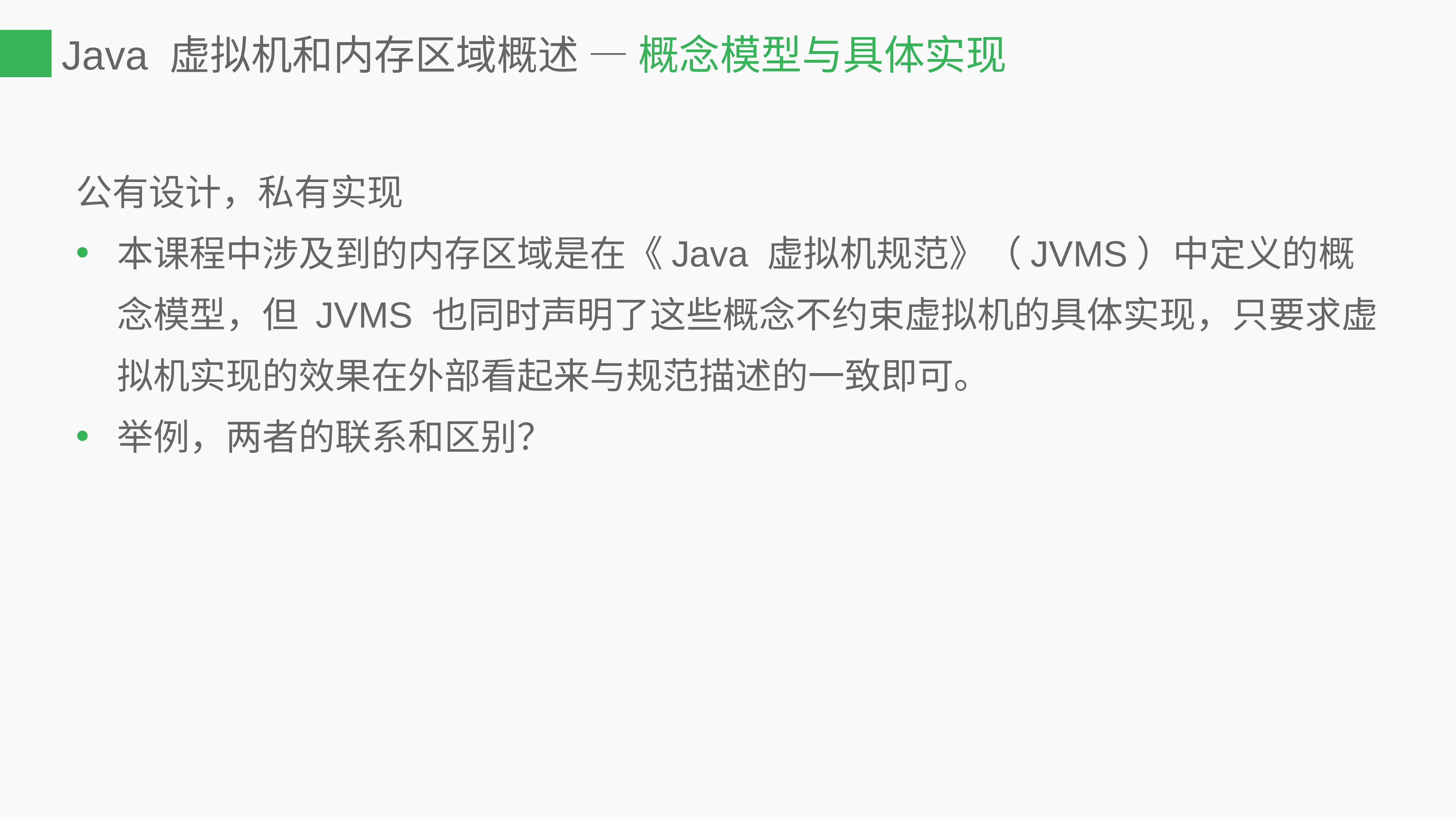

# Java 虚拟机和内存区域概述 — 概念模型与具体实现
公有设计，私有实现
本课程中涉及到的内存区域是在《Java 虚拟机规范》（JVMS）中定义的概念模型，但 JVMS 也同时声明了这些概念不约束虚拟机的具体实现，只要求虚拟机实现的效果在外部看起来与规范描述的一致即可。
举例，两者的联系和区别？